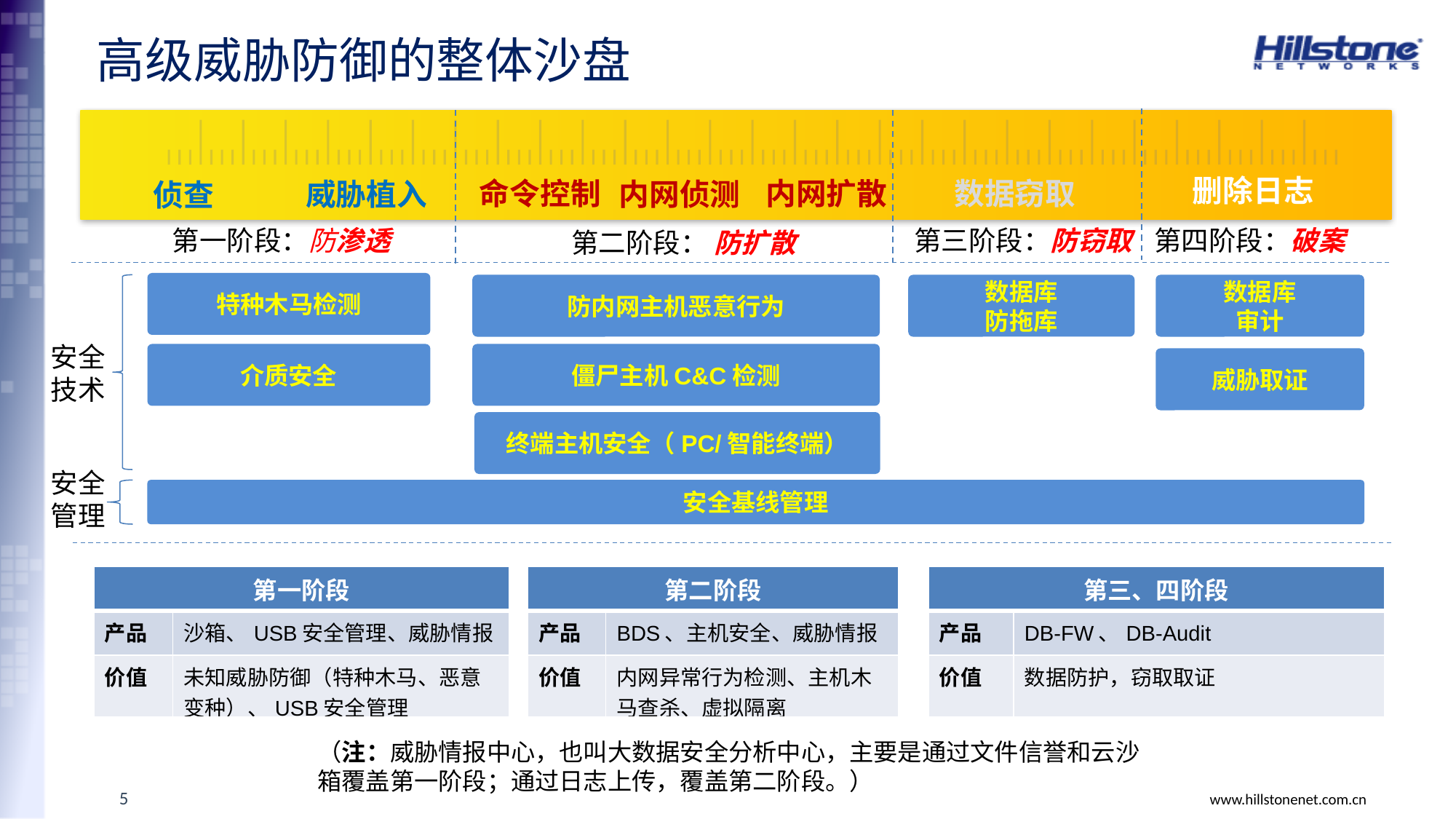

# 高级威胁防御的整体沙盘

删除日志
内网扩散
数据窃取
命令控制
内网侦测
威胁植入
侦查
第一阶段：防渗透
第三阶段：防窃取
第四阶段：破案
第二阶段： 防扩散
特种木马检测

防内网主机恶意行为
数据库
防拖库
数据库
审计
安全技术
介质安全
僵尸主机C&C检测
威胁取证
终端主机安全（PC/智能终端）
安全管理
安全基线管理

| 第一阶段 |  |
| --- | --- |
| 产品 | 沙箱、USB安全管理、威胁情报 |
| 价值 | 未知威胁防御（特种木马、恶意变种）、USB安全管理 |
| 第二阶段 |  |
| --- | --- |
| 产品 | BDS、主机安全、威胁情报 |
| 价值 | 内网异常行为检测、主机木马查杀、虚拟隔离 |
| 第三、四阶段 |  |
| --- | --- |
| 产品 | DB-FW、DB-Audit |
| 价值 | 数据防护，窃取取证 |
（注：威胁情报中心，也叫大数据安全分析中心，主要是通过文件信誉和云沙箱覆盖第一阶段；通过日志上传，覆盖第二阶段。）